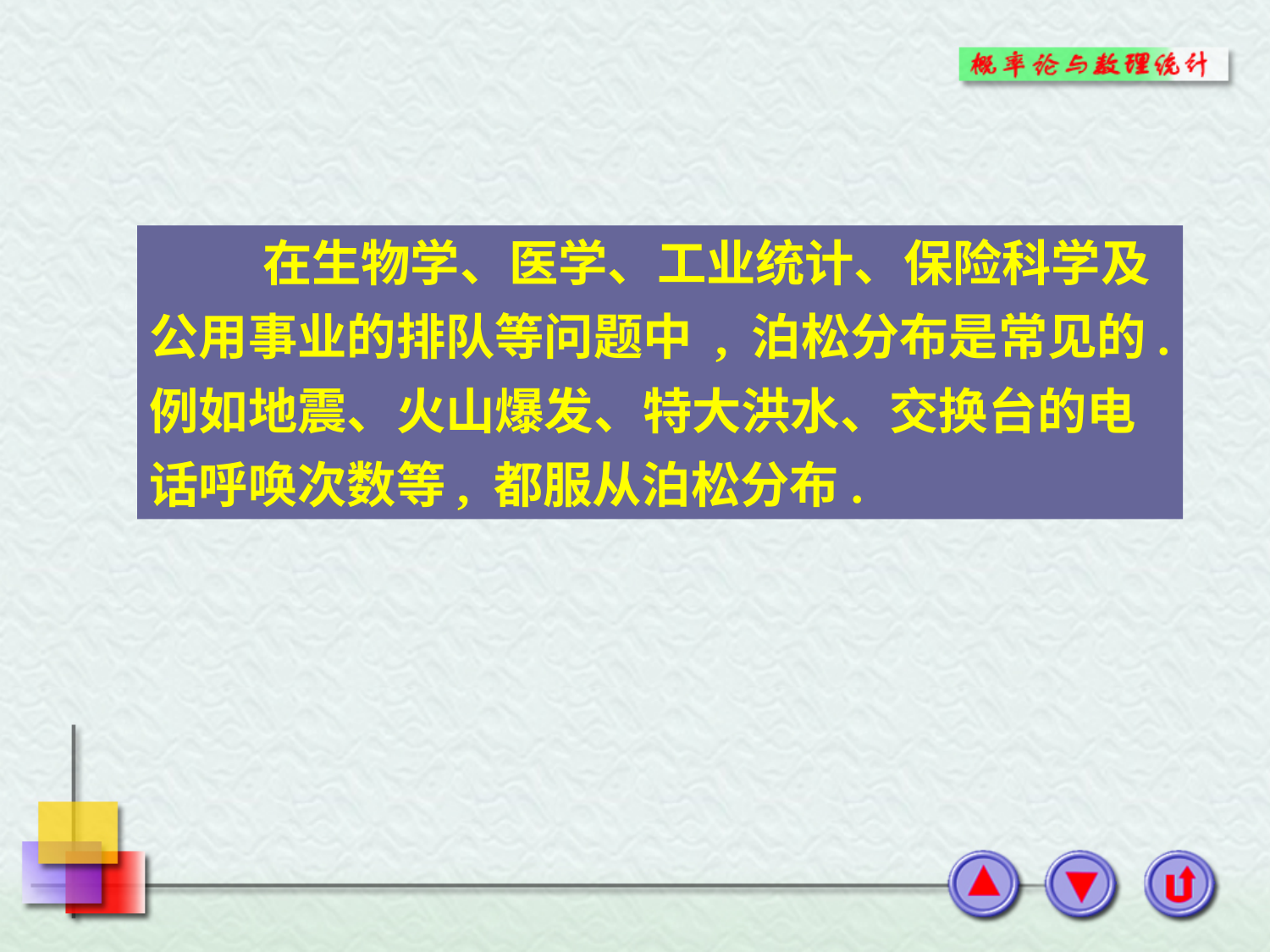

在生物学、医学、工业统计、保险科学及
公用事业的排队等问题中 , 泊松分布是常见的.
例如地震、火山爆发、特大洪水、交换台的电
话呼唤次数等, 都服从泊松分布.